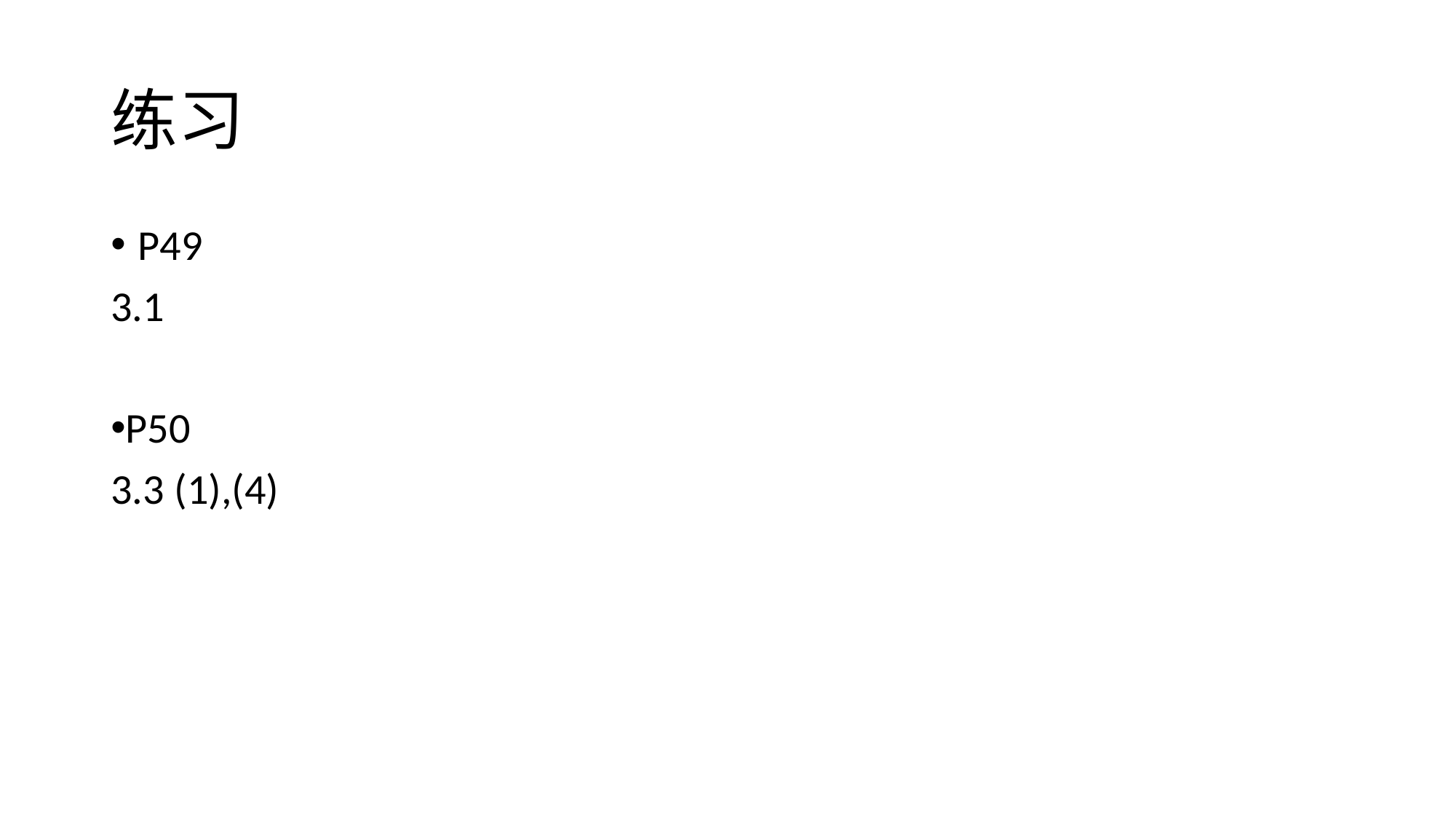

# 练习
P49
3.1

P50
3.3 (1),(4)